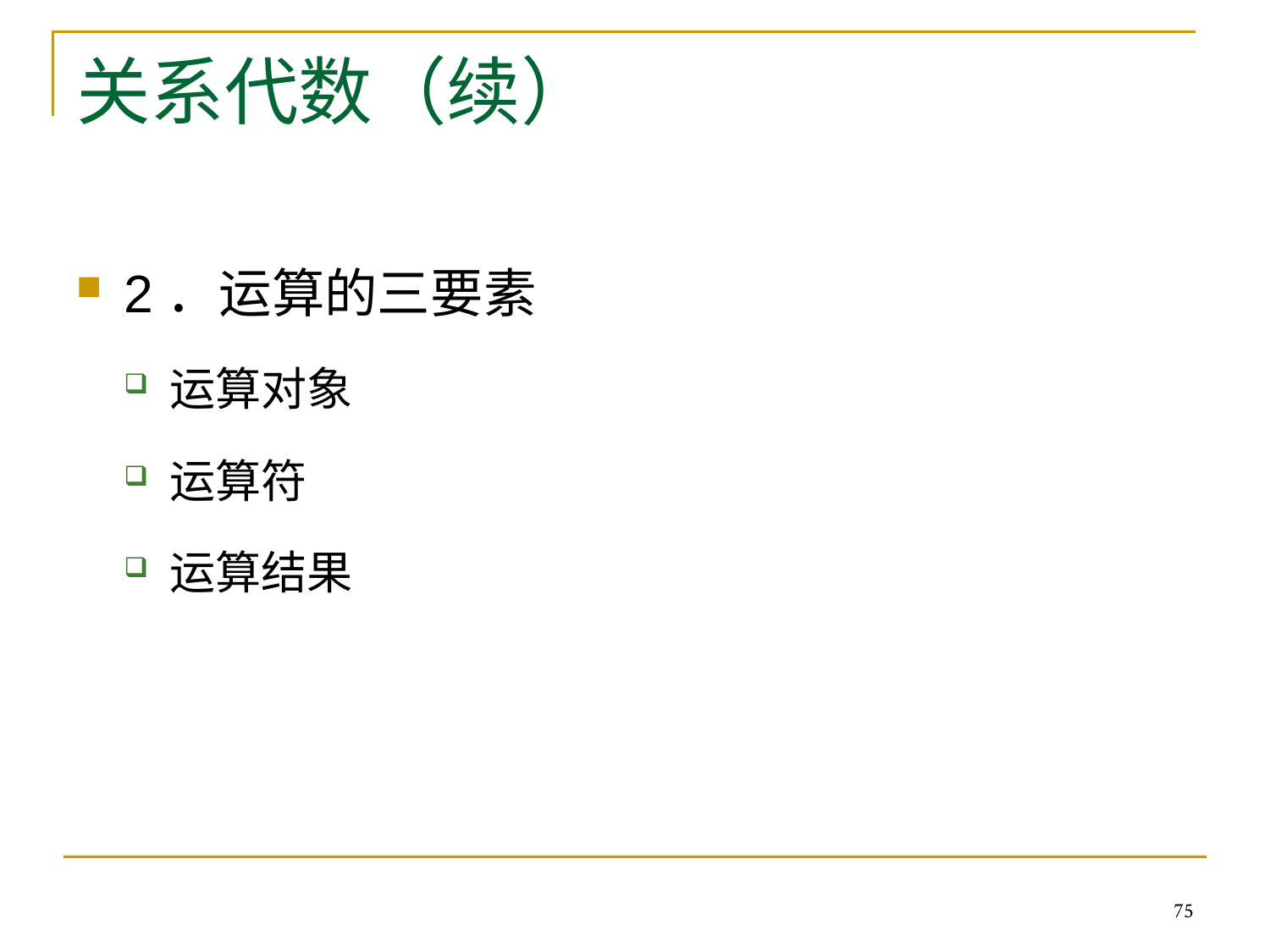

# 关系代数（续）
2．运算的三要素
运算对象
运算符
运算结果

75